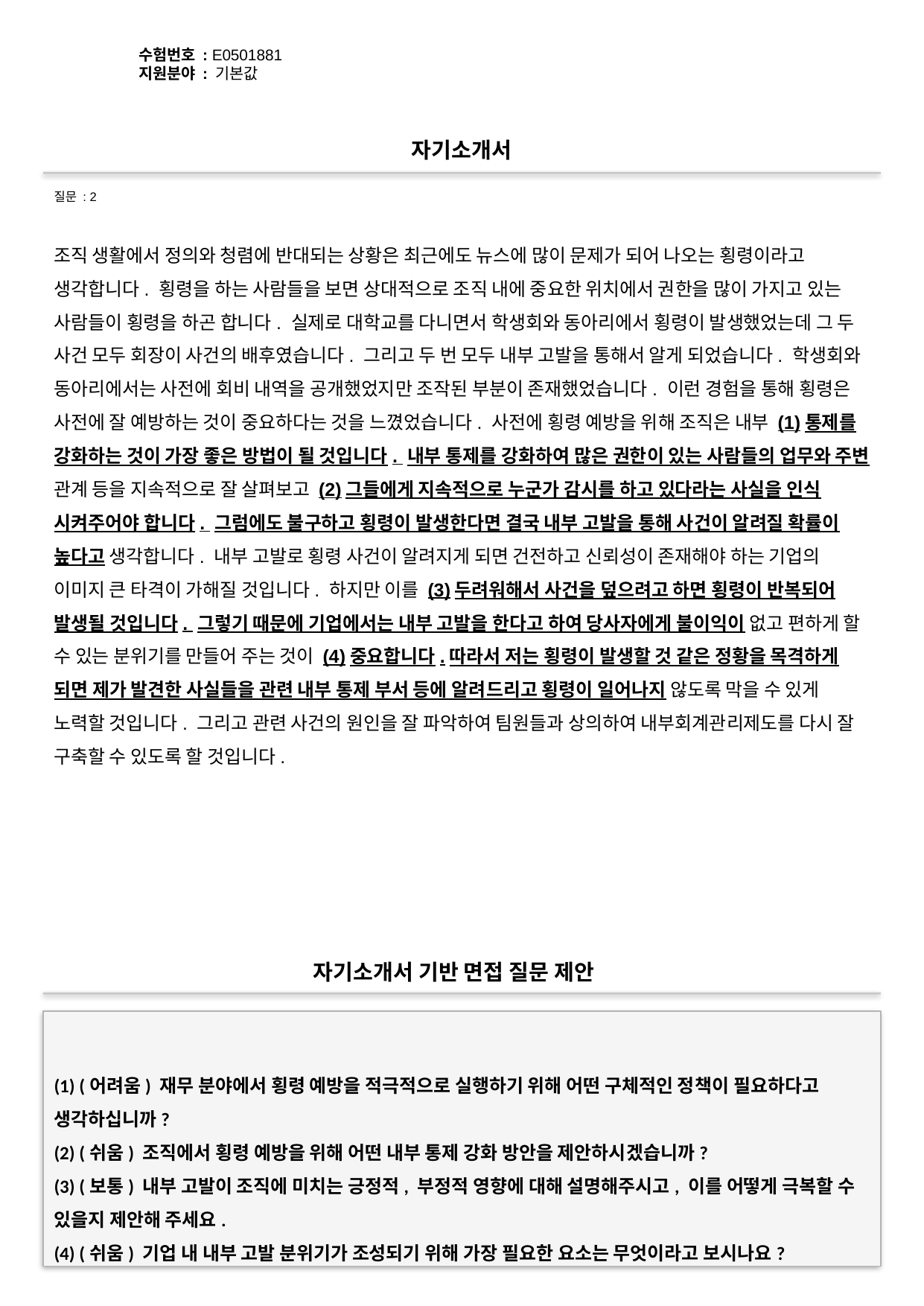

수험번호 : E0501881
지원분야 : 기본값
#

자기소개서

질문 : 2

조직 생활에서 정의와 청렴에 반대되는 상황은 최근에도 뉴스에 많이 문제가 되어 나오는 횡령이라고 생각합니다. 횡령을 하는 사람들을 보면 상대적으로 조직 내에 중요한 위치에서 권한을 많이 가지고 있는 사람들이 횡령을 하곤 합니다. 실제로 대학교를 다니면서 학생회와 동아리에서 횡령이 발생했었는데 그 두 사건 모두 회장이 사건의 배후였습니다. 그리고 두 번 모두 내부 고발을 통해서 알게 되었습니다. 학생회와 동아리에서는 사전에 회비 내역을 공개했었지만 조작된 부분이 존재했었습니다. 이런 경험을 통해 횡령은 사전에 잘 예방하는 것이 중요하다는 것을 느꼈었습니다. 사전에 횡령 예방을 위해 조직은 내부 (1)통제를 강화하는 것이 가장 좋은 방법이 될 것입니다. 내부 통제를 강화하여 많은 권한이 있는 사람들의 업무와 주변 관계 등을 지속적으로 잘 살펴보고 (2)그들에게 지속적으로 누군가 감시를 하고 있다라는 사실을 인식 시켜주어야 합니다. 그럼에도 불구하고 횡령이 발생한다면 결국 내부 고발을 통해 사건이 알려질 확률이 높다고 생각합니다. 내부 고발로 횡령 사건이 알려지게 되면 건전하고 신뢰성이 존재해야 하는 기업의 이미지 큰 타격이 가해질 것입니다. 하지만 이를 (3)두려워해서 사건을 덮으려고 하면 횡령이 반복되어 발생될 것입니다. 그렇기 때문에 기업에서는 내부 고발을 한다고 하여 당사자에게 불이익이 없고 편하게 할 수 있는 분위기를 만들어 주는 것이 (4)중요합니다.따라서 저는 횡령이 발생할 것 같은 정황을 목격하게 되면 제가 발견한 사실들을 관련 내부 통제 부서 등에 알려드리고 횡령이 일어나지 않도록 막을 수 있게 노력할 것입니다. 그리고 관련 사건의 원인을 잘 파악하여 팀원들과 상의하여 내부회계관리제도를 다시 잘 구축할 수 있도록 할 것입니다.

자기소개서 기반 면접 질문 제안

(1) (어려움) 재무 분야에서 횡령 예방을 적극적으로 실행하기 위해 어떤 구체적인 정책이 필요하다고 생각하십니까?
(2) (쉬움) 조직에서 횡령 예방을 위해 어떤 내부 통제 강화 방안을 제안하시겠습니까?
(3) (보통) 내부 고발이 조직에 미치는 긍정적, 부정적 영향에 대해 설명해주시고, 이를 어떻게 극복할 수 있을지 제안해 주세요.
(4) (쉬움) 기업 내 내부 고발 분위기가 조성되기 위해 가장 필요한 요소는 무엇이라고 보시나요?